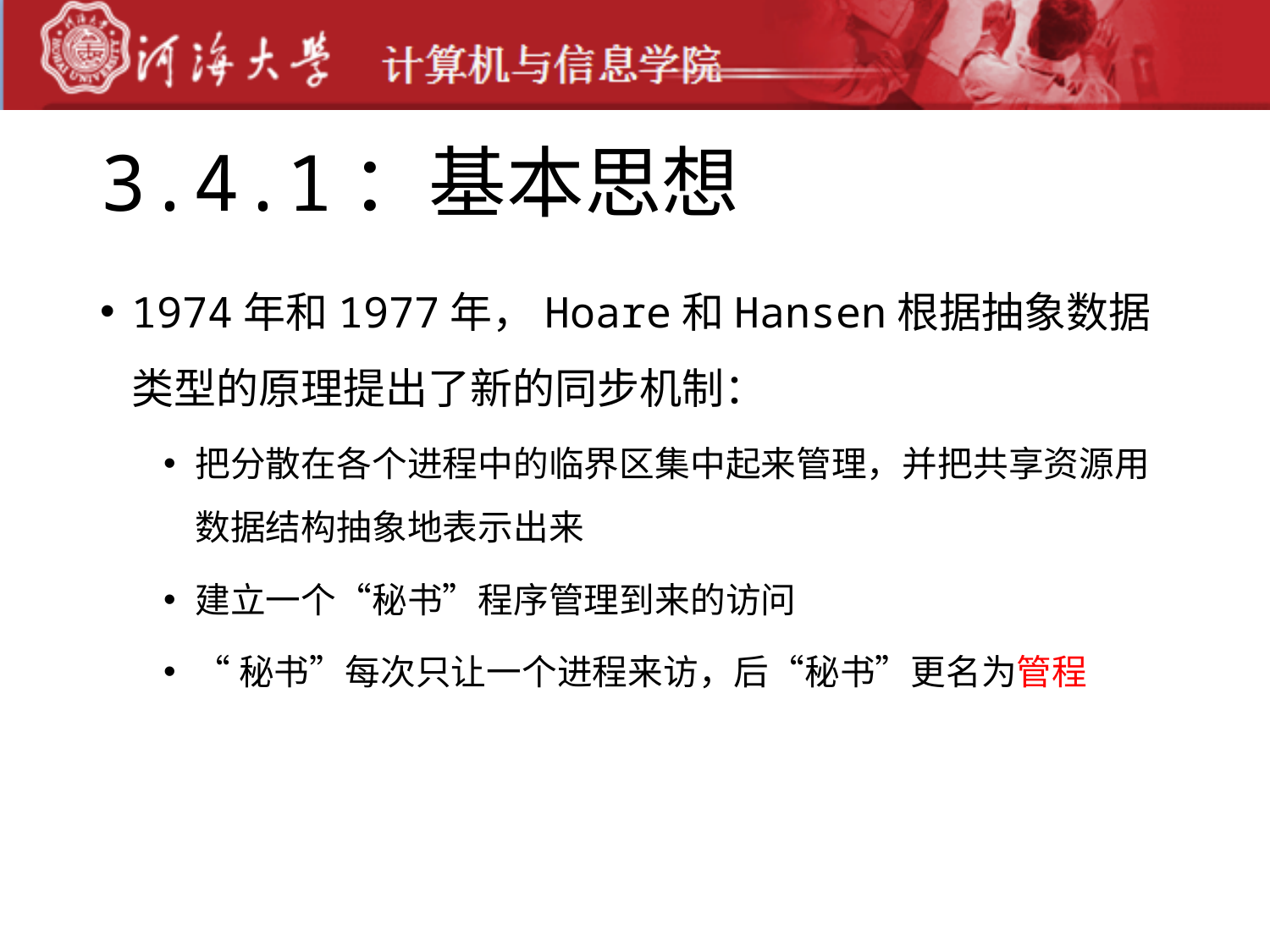

# 3.4.1：基本思想
1974年和1977年，Hoare和Hansen根据抽象数据类型的原理提出了新的同步机制：
把分散在各个进程中的临界区集中起来管理，并把共享资源用数据结构抽象地表示出来
建立一个“秘书”程序管理到来的访问
“秘书”每次只让一个进程来访，后“秘书”更名为管程